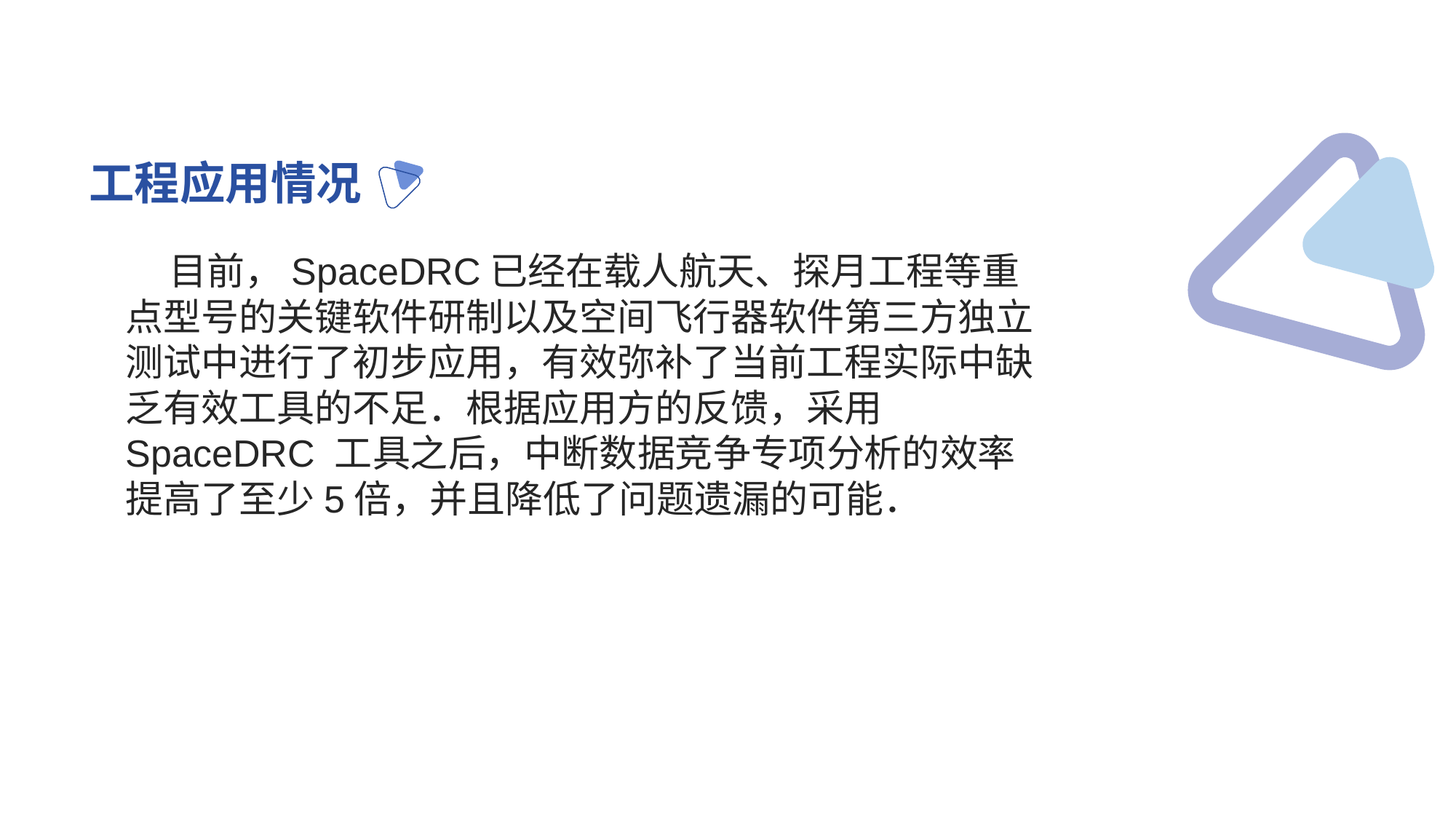

工程应用情况

    目前，SpaceDRC已经在载人航天、探月工程等重点型号的关键软件研制以及空间飞行器软件第三方独立 测试中进行了初步应用，有效弥补了当前工程实际中缺乏有效工具的不足．根据应用方的反馈，采用SpaceDRC 工具之后，中断数据竞争专项分析的效率提高了至少5倍，并且降低了问题遗漏的可能．